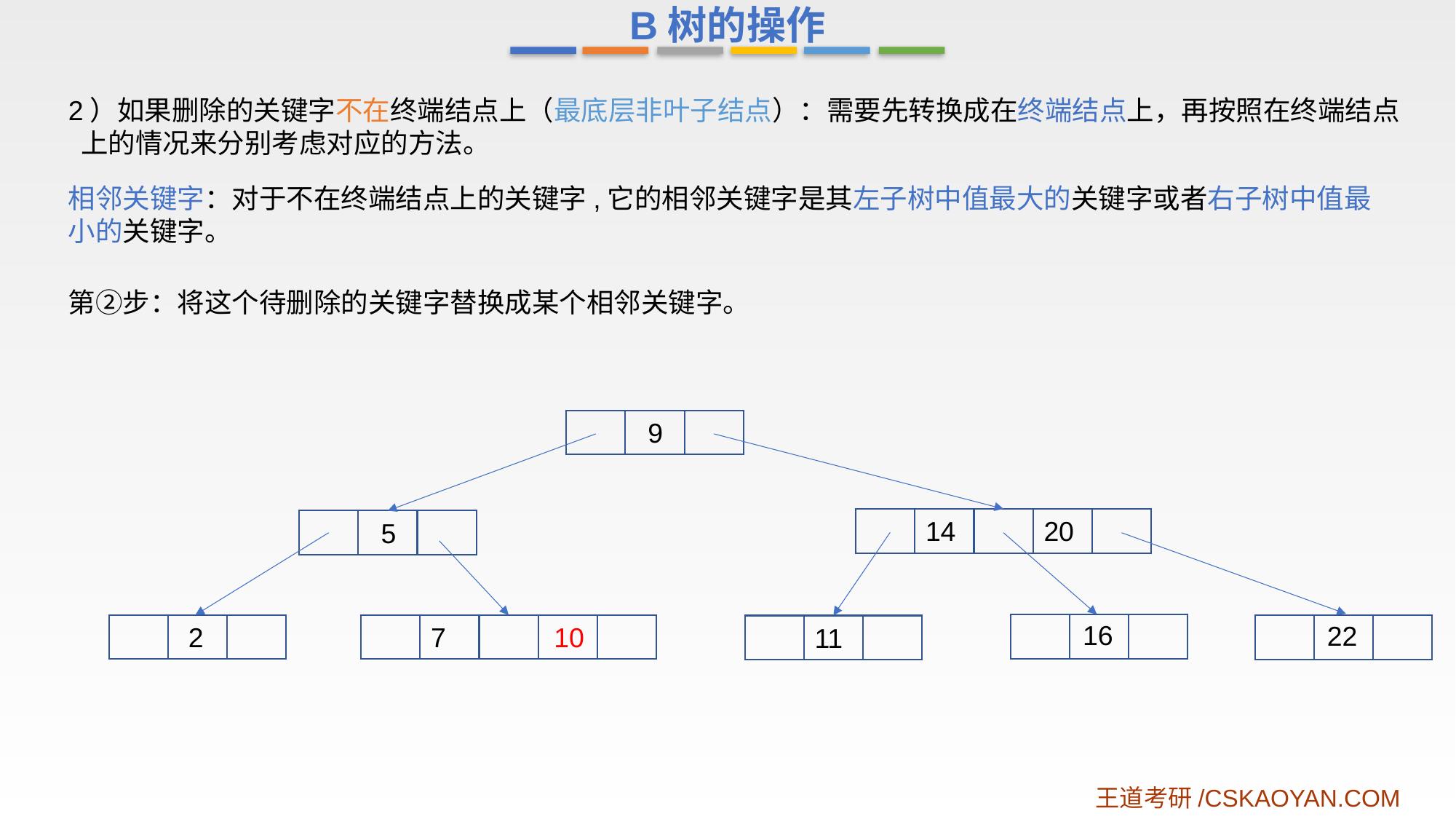

B树的操作

2）如果删除的关键字不在终端结点上（最底层非叶子结点）：需要先转换成在终端结点上，再按照在终端结点     上的情况来分别考虑对应的方法。
相邻关键字：对于不在终端结点上的关键字,它的相邻关键字是其左子树中值最大的关键字或者右子树中值最小的关键字。
第②步：将这个待删除的关键字替换成某个相邻关键字。

9

14

20

5

16
22

2

7

10

11

王道考研/CSKAOYAN.COM